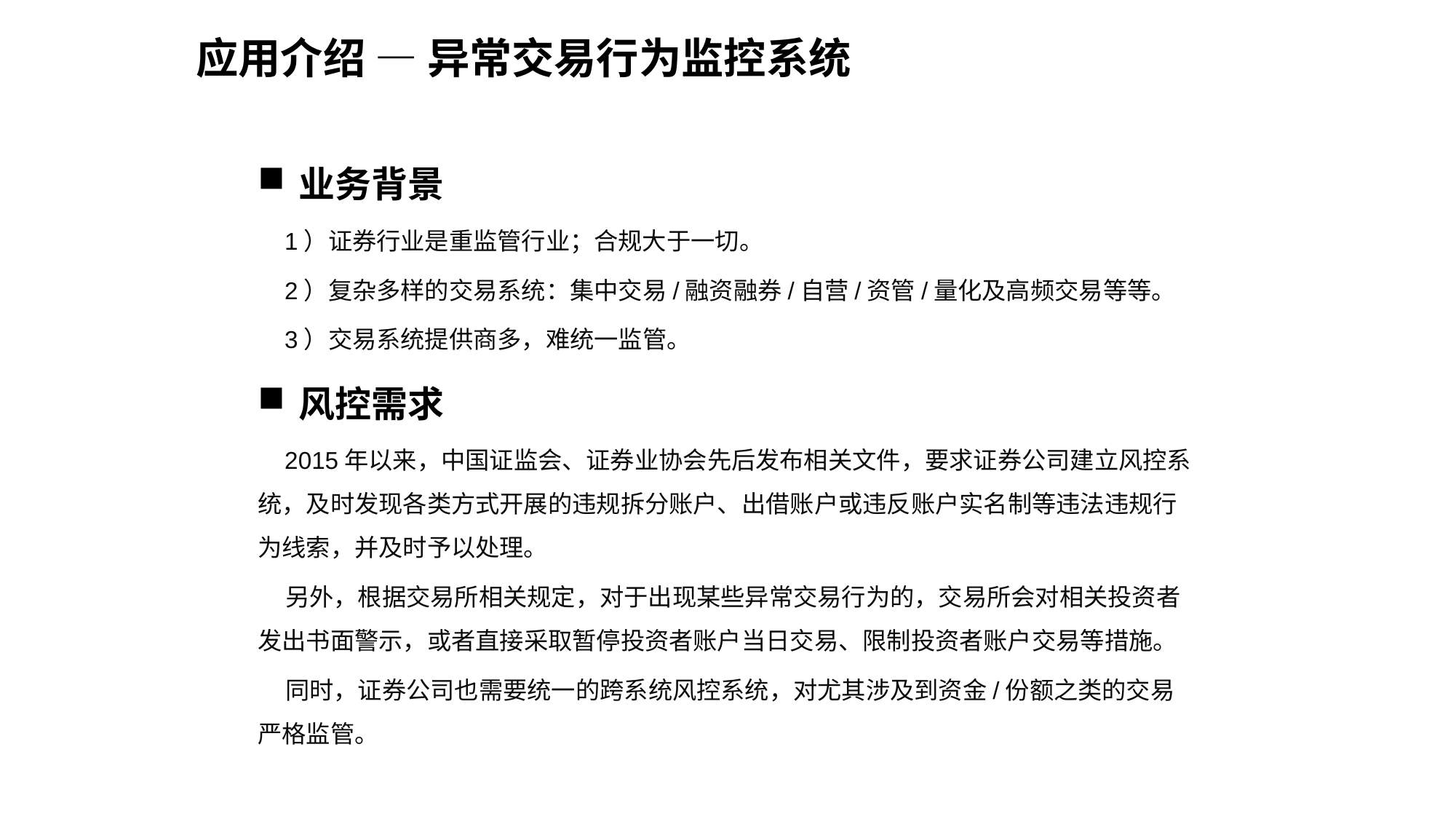

应用介绍 — 异常交易行为监控系统
业务背景
    1）证券行业是重监管行业；合规大于一切。
    2）复杂多样的交易系统：集中交易/融资融券/自营/资管/量化及高频交易等等。
    3）交易系统提供商多，难统一监管。
风控需求
    2015年以来，中国证监会、证券业协会先后发布相关文件，要求证券公司建立风控系统，及时发现各类方式开展的违规拆分账户、出借账户或违反账户实名制等违法违规行为线索，并及时予以处理。
    另外，根据交易所相关规定，对于出现某些异常交易行为的，交易所会对相关投资者发出书面警示，或者直接采取暂停投资者账户当日交易、限制投资者账户交易等措施。
    同时，证券公司也需要统一的跨系统风控系统，对尤其涉及到资金/份额之类的交易严格监管。